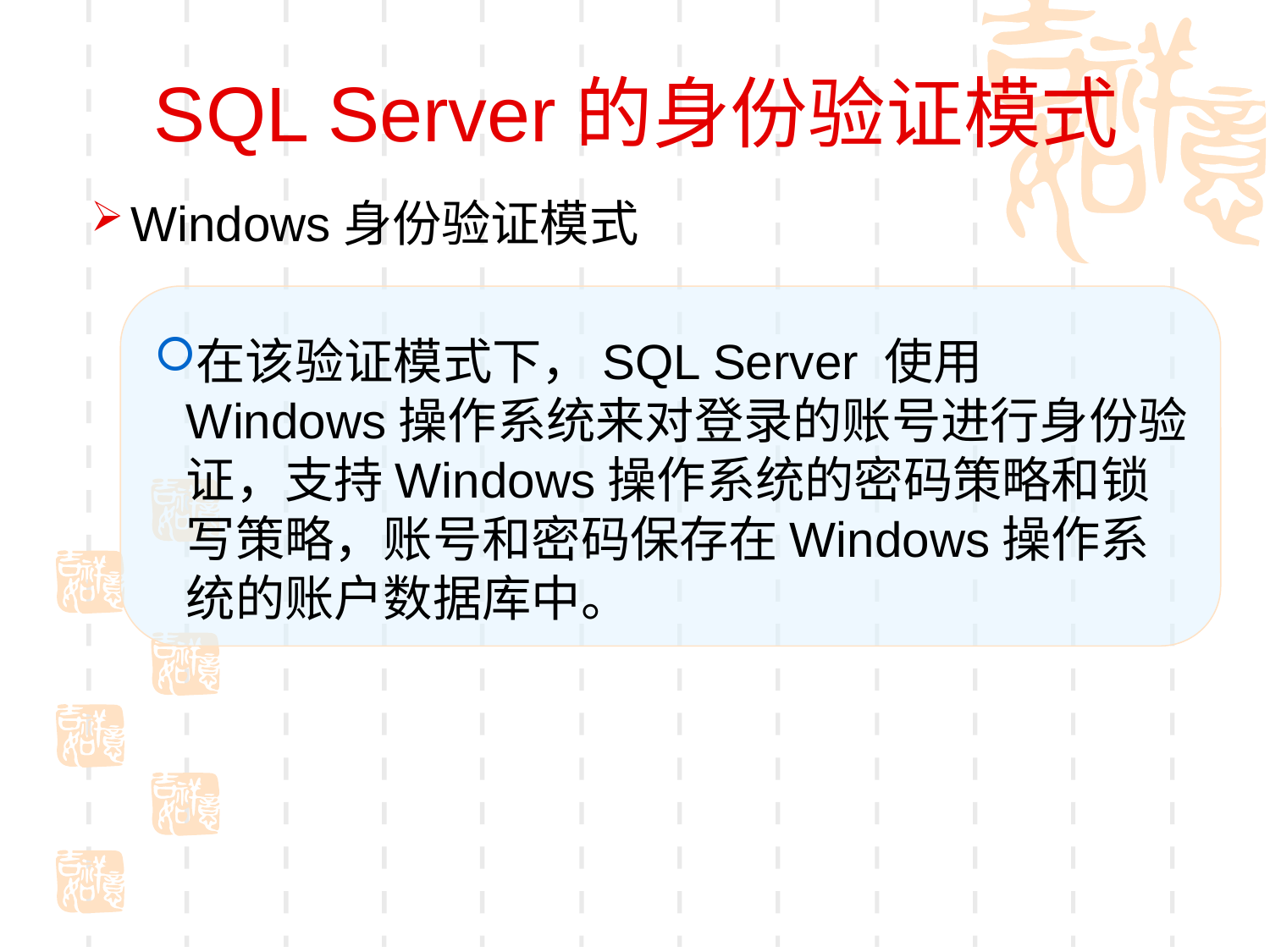

# SQL Server的身份验证模式
Windows身份验证模式

在该验证模式下，SQL Server 使用Windows操作系统来对登录的账号进行身份验证，支持Windows操作系统的密码策略和锁写策略，账号和密码保存在Windows操作系统的账户数据库中。